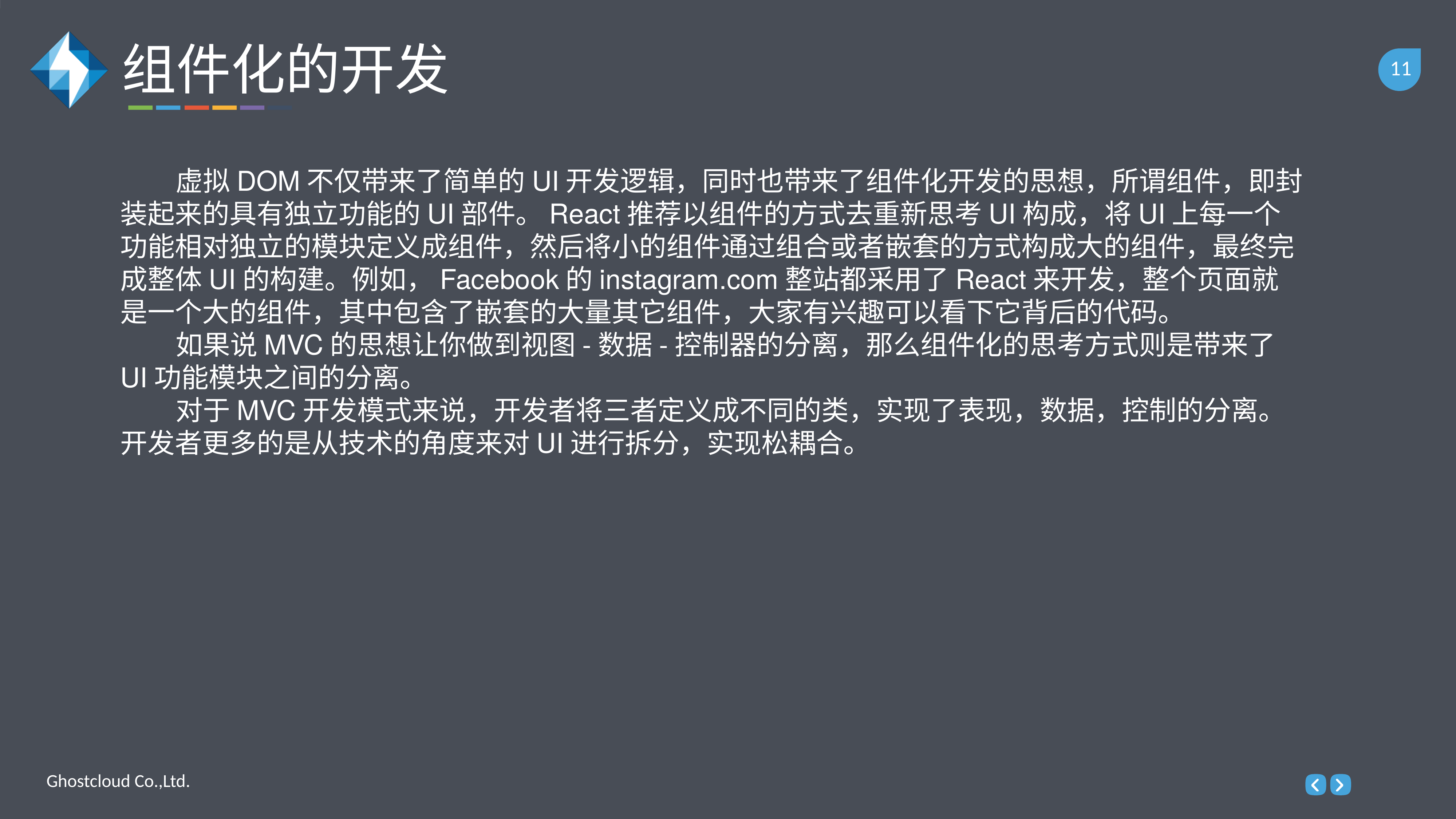

组件化的开发

        虚拟DOM不仅带来了简单的UI开发逻辑，同时也带来了组件化开发的思想，所谓组件，即封装起来的具有独立功能的UI部件。React推荐以组件的方式去重新思考UI构成，将UI上每一个功能相对独立的模块定义成组件，然后将小的组件通过组合或者嵌套的方式构成大的组件，最终完成整体UI的构建。例如，Facebook的instagram.com整站都采用了React来开发，整个页面就是一个大的组件，其中包含了嵌套的大量其它组件，大家有兴趣可以看下它背后的代码。
        如果说MVC的思想让你做到视图-数据-控制器的分离，那么组件化的思考方式则是带来了UI功能模块之间的分离。
        对于MVC开发模式来说，开发者将三者定义成不同的类，实现了表现，数据，控制的分离。开发者更多的是从技术的角度来对UI进行拆分，实现松耦合。